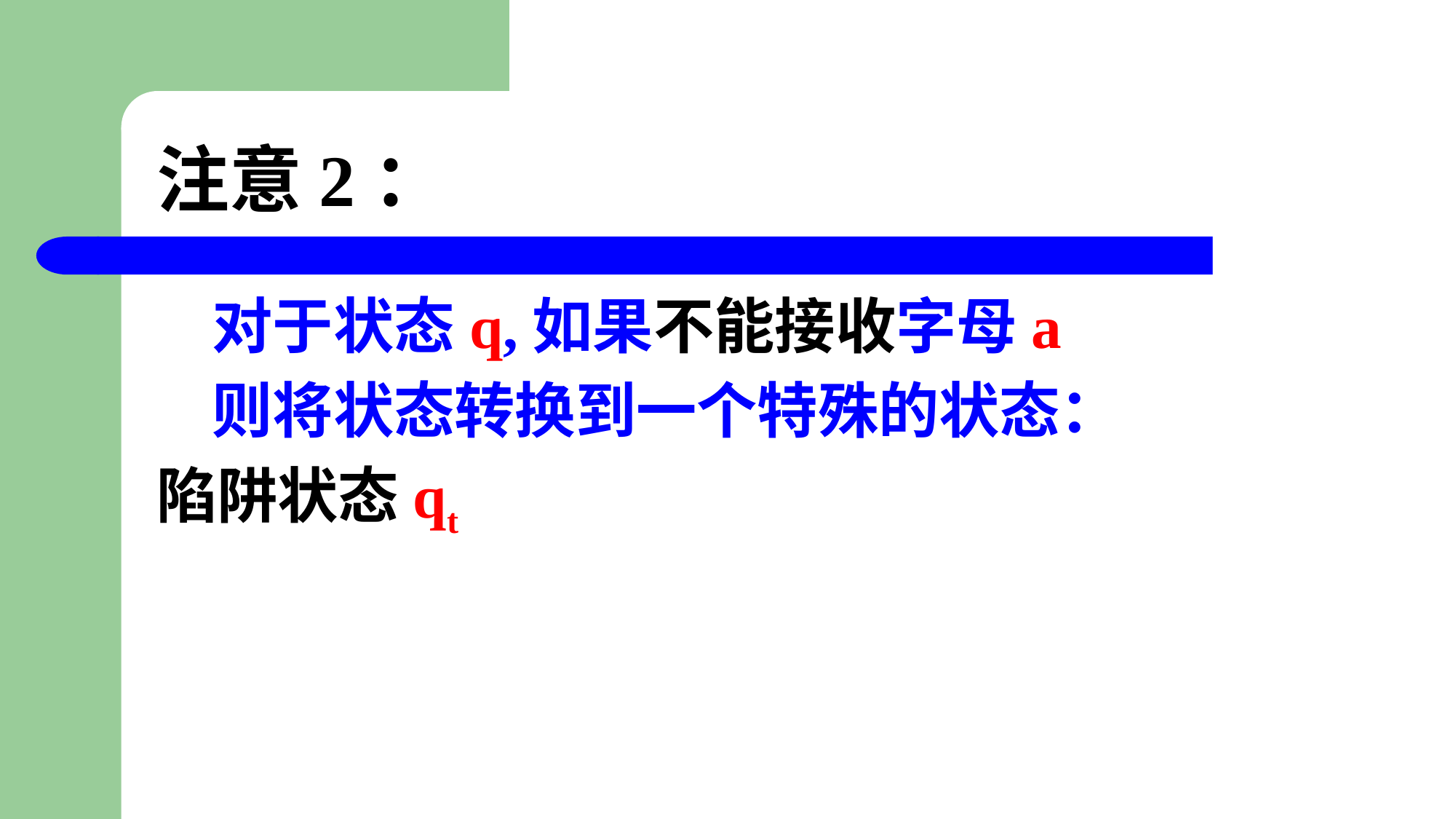

# 注意2：
   对于状态q,如果不能接收字母a
   则将状态转换到一个特殊的状态：
陷阱状态qt